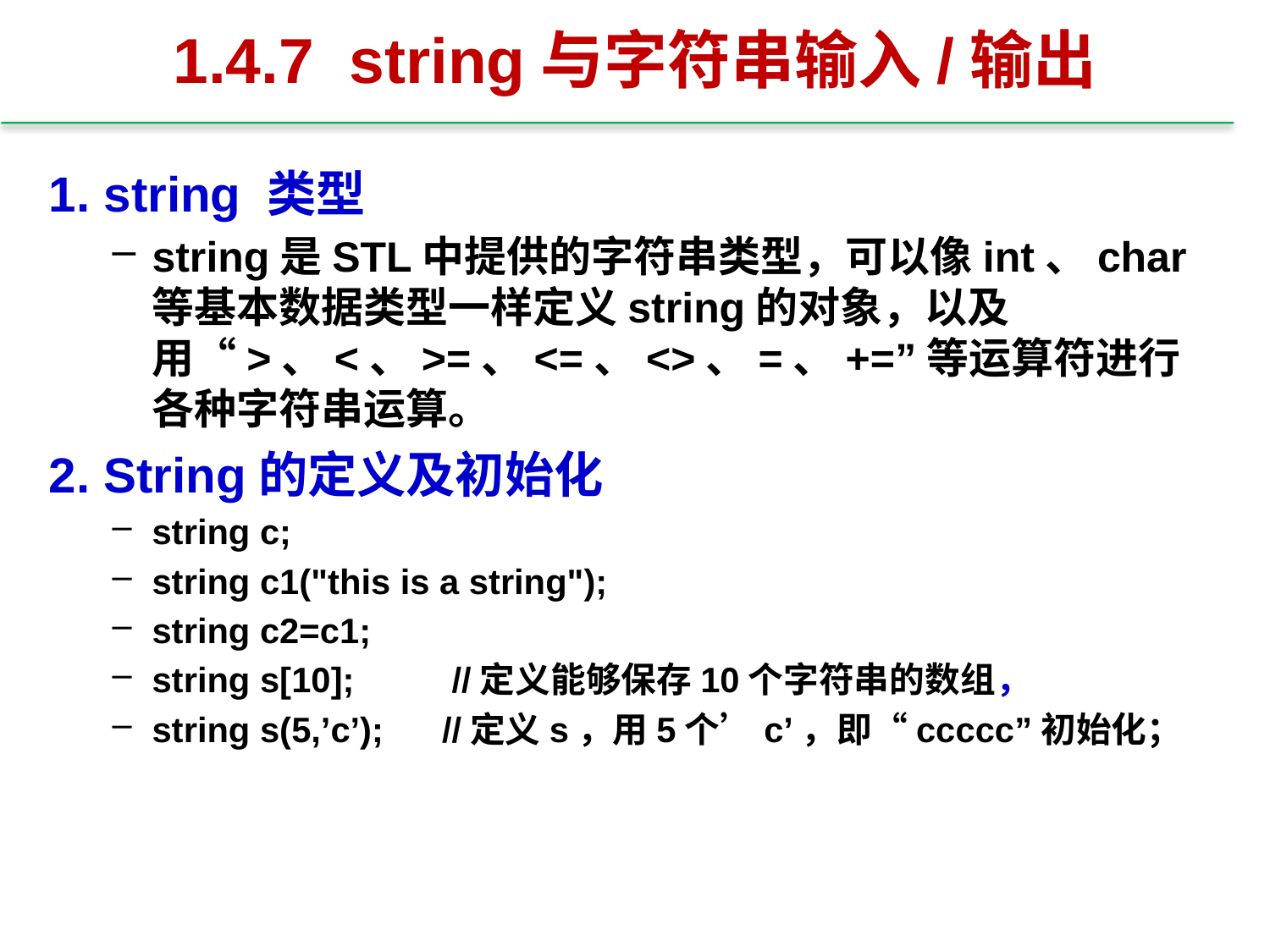

# 1.4.7  string与字符串输入/输出
1. string 类型
string是STL中提供的字符串类型，可以像int、char等基本数据类型一样定义string的对象，以及用“>、<、>=、<=、<>、=、+=”等运算符进行各种字符串运算。
2. String的定义及初始化
string c;
string c1("this is a string");
string c2=c1;
string s[10];          //定义能够保存10个字符串的数组，
string s(5,’c’);      //定义s，用5个’c’，即“ccccc”初始化；